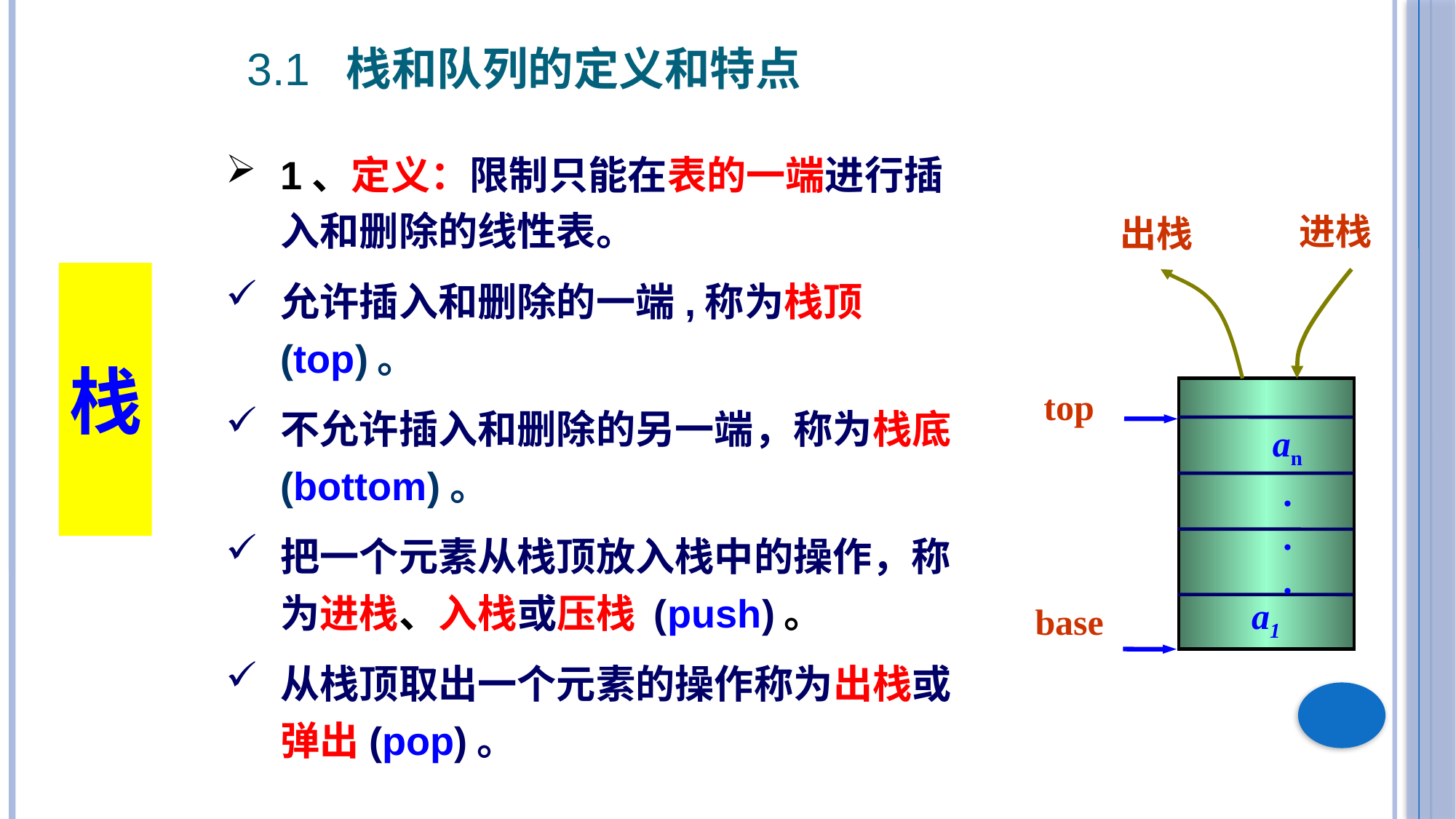

3.1  栈和队列的定义和特点
1、定义：限制只能在表的一端进行插入和删除的线性表。
允许插入和删除的一端,称为栈顶(top)。
不允许插入和删除的另一端，称为栈底(bottom)。
把一个元素从栈顶放入栈中的操作，称为进栈、入栈或压栈 (push)。
从栈顶取出一个元素的操作称为出栈或弹出(pop)。
进栈
  出栈

top

an
.
.
.

a1
base

栈